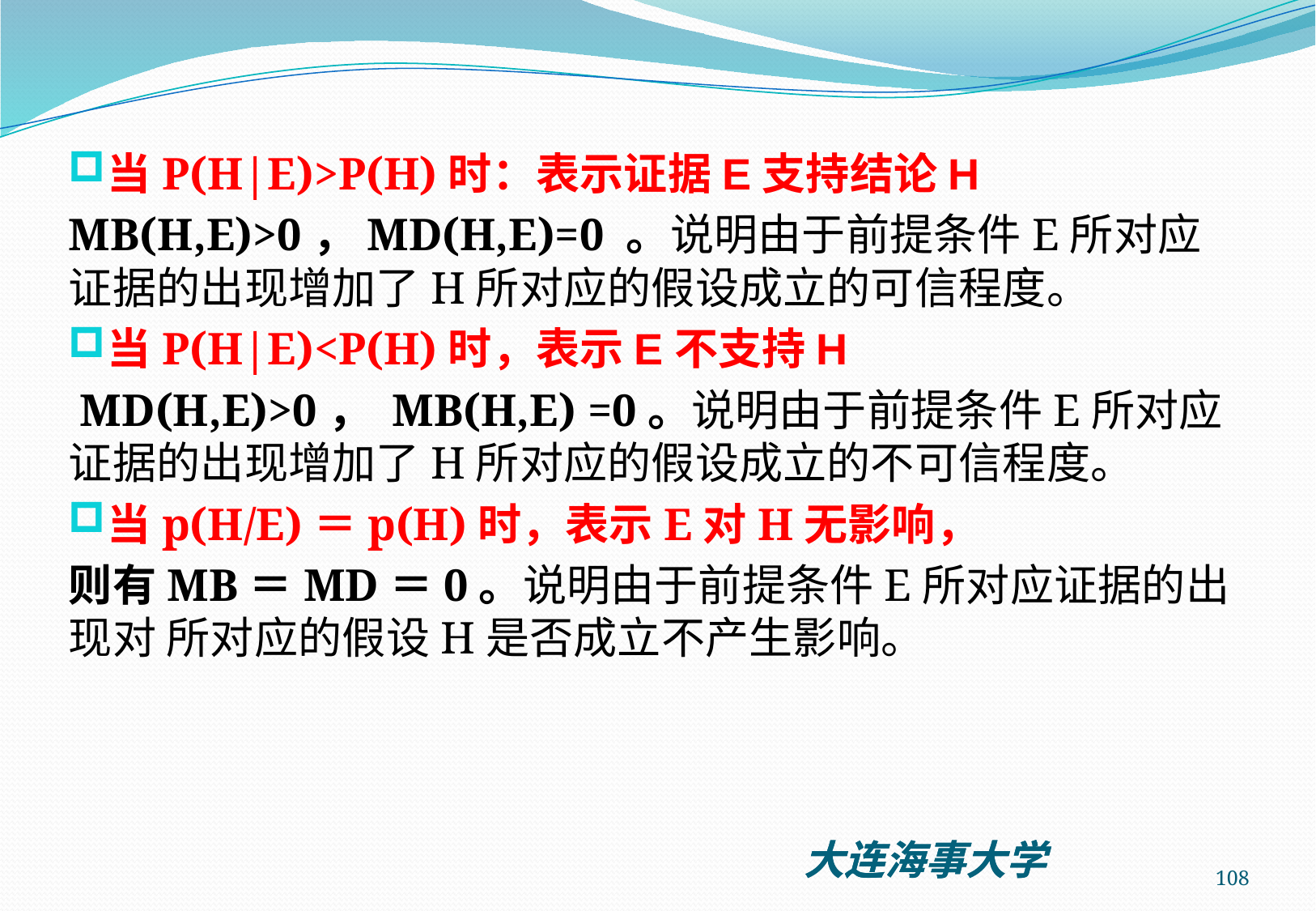

当P(H|E)>P(H)时：表示证据E支持结论H
MB(H,E)>0，MD(H,E)=0 。说明由于前提条件E所对应证据的出现增加了H所对应的假设成立的可信程度。
当P(H|E)<P(H)时，表示E不支持H
 MD(H,E)>0， MB(H,E) =0。说明由于前提条件E所对应证据的出现增加了H所对应的假设成立的不可信程度。
当p(H/E)＝p(H)时，表示E对H无影响，
则有MB＝MD＝0。说明由于前提条件E所对应证据的出现对 所对应的假设H是否成立不产生影响。

108